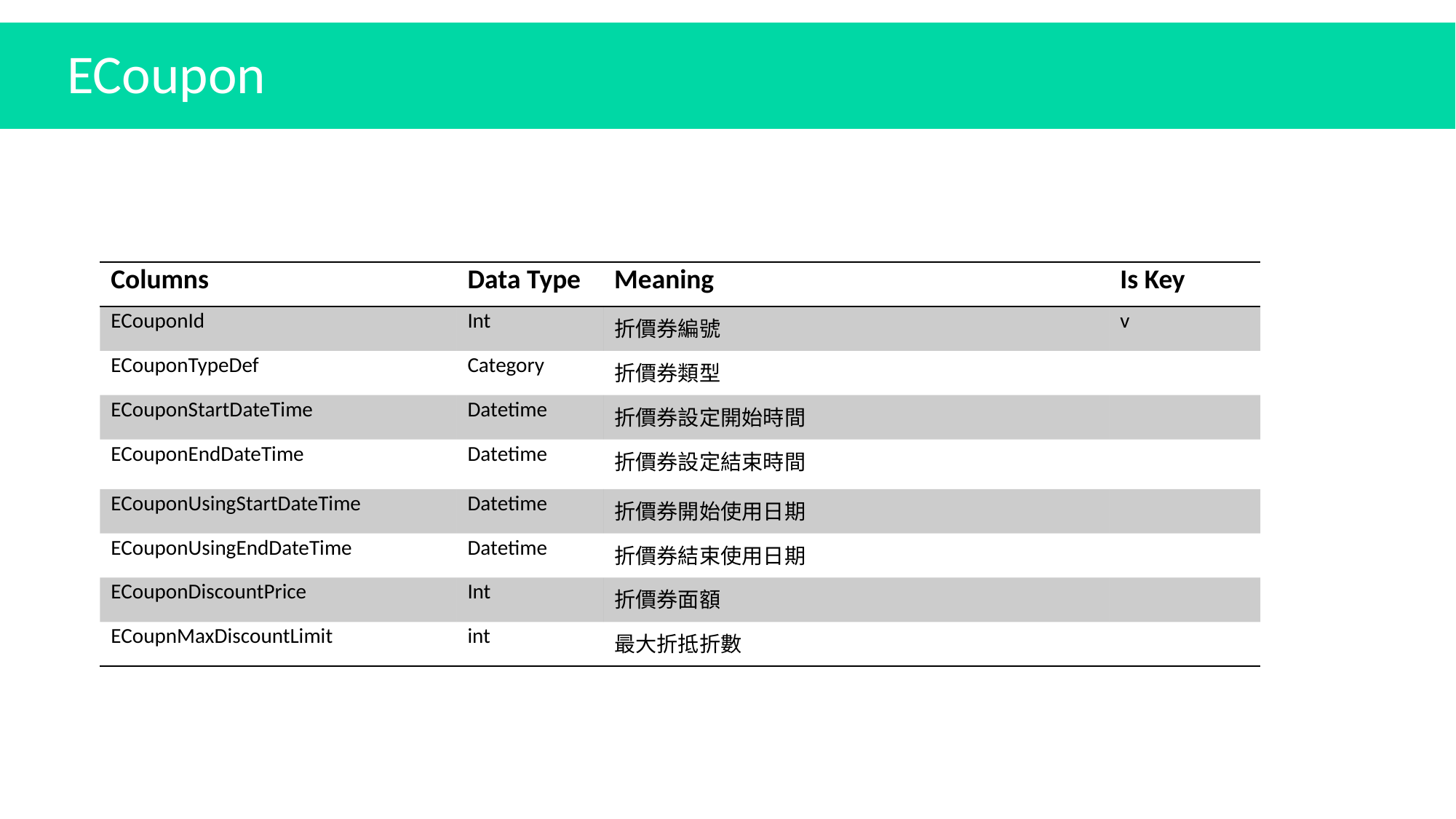

ECoupon

| Columns | Data Type | Meaning | Is Key |
| --- | --- | --- | --- |
| ECouponId | Int | 折價券編號 | v |
| ECouponTypeDef | Category | 折價券類型 |  |
| ECouponStartDateTime | Datetime | 折價券設定開始時間 |  |
| ECouponEndDateTime | Datetime | 折價券設定結束時間 |  |
| ECouponUsingStartDateTime | Datetime | 折價券開始使用日期 |  |
| ECouponUsingEndDateTime | Datetime | 折價券結束使用日期 |  |
| ECouponDiscountPrice | Int | 折價券面額 |  |
| ECoupnMaxDiscountLimit | int | 最大折抵折數 |  |